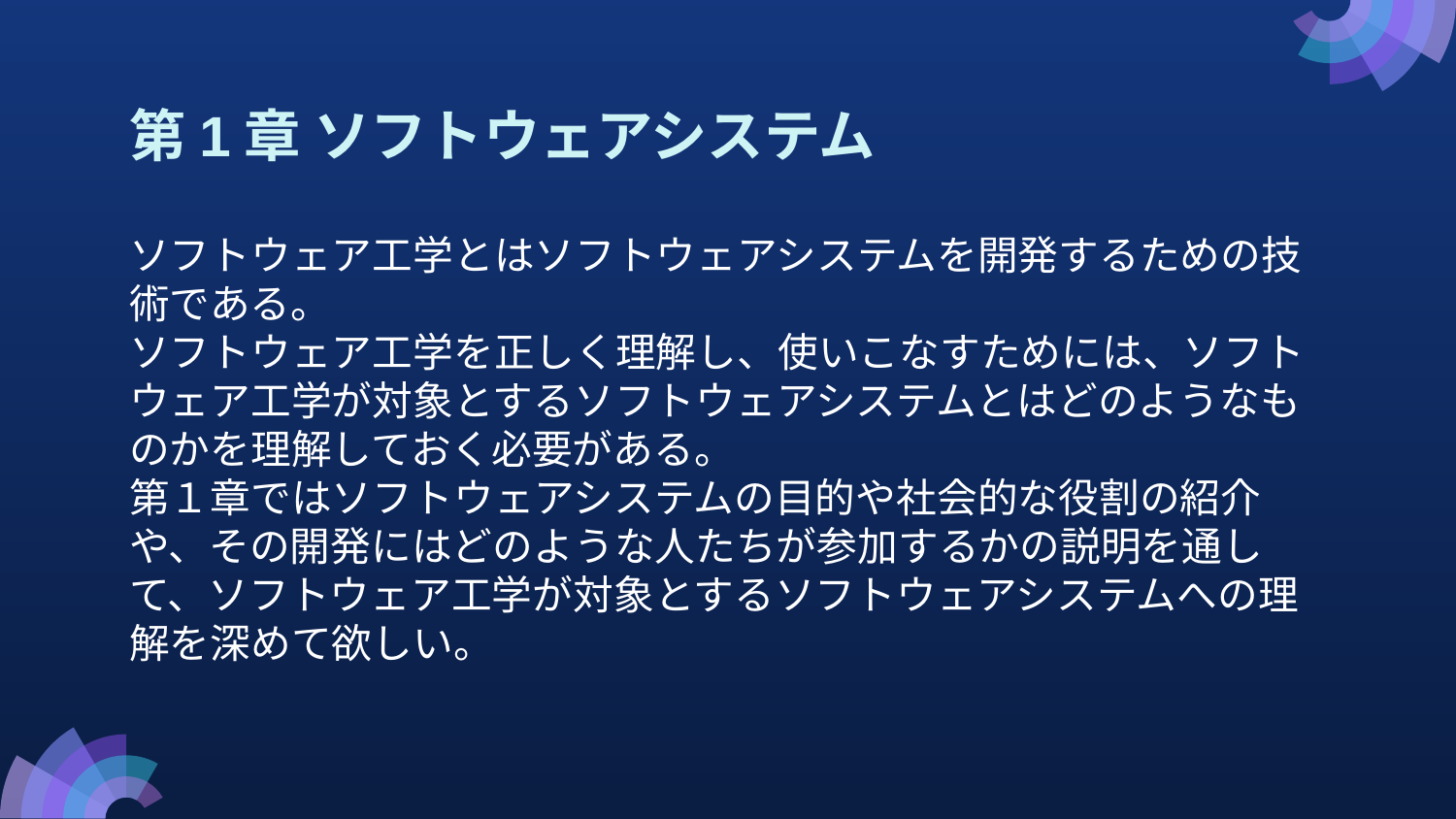

# 第1章 ソフトウェアシステム
ソフトウェア工学とはソフトウェアシステムを開発するための技術である。
ソフトウェア工学を正しく理解し、使いこなすためには、ソフトウェア工学が対象とするソフトウェアシステムとはどのようなものかを理解しておく必要がある。
第１章ではソフトウェアシステムの目的や社会的な役割の紹介や、その開発にはどのような人たちが参加するかの説明を通して、ソフトウェア工学が対象とするソフトウェアシステムへの理解を深めて欲しい。